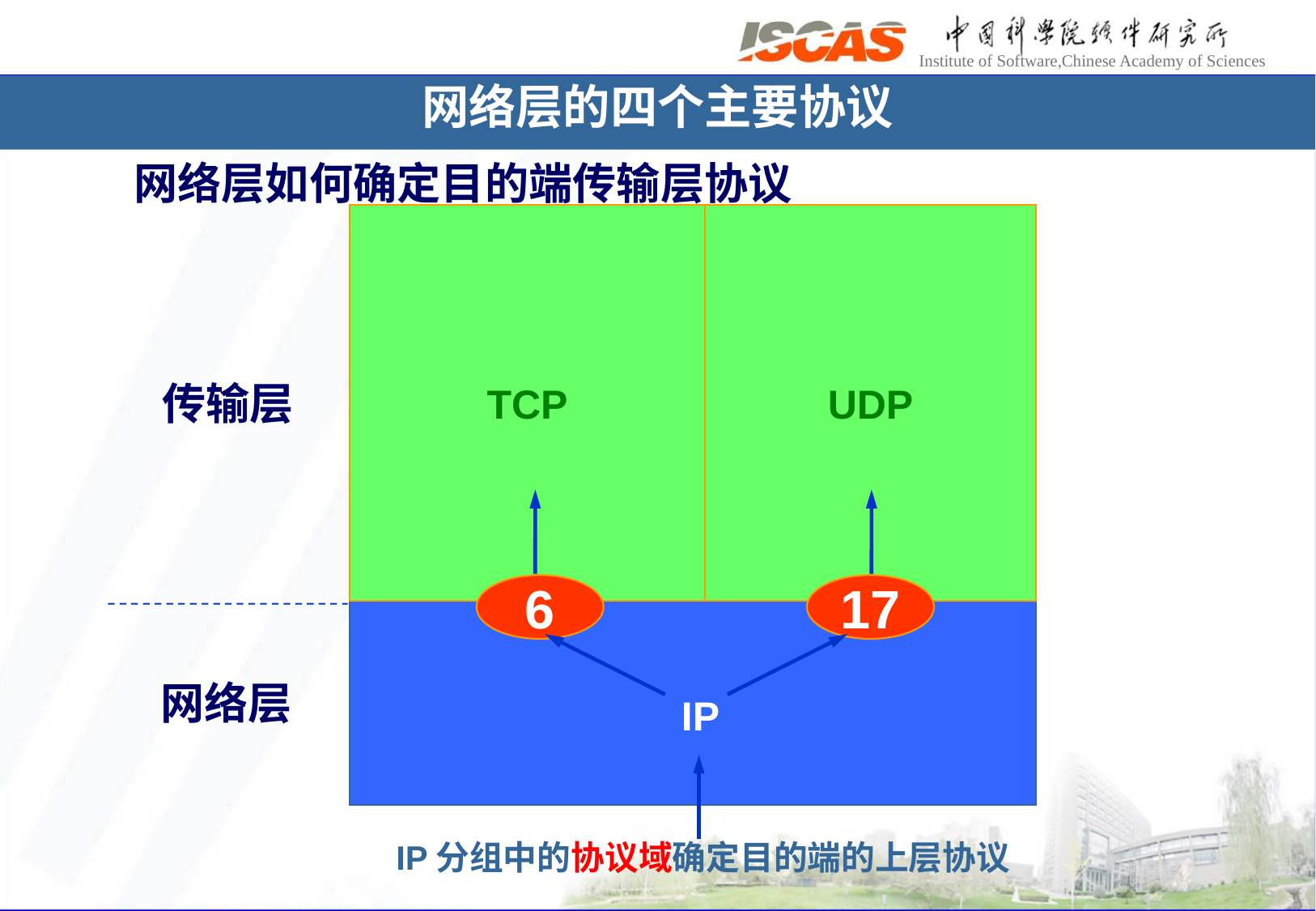

# 网络层的四个主要协议
网络层如何确定目的端传输层协议
TCP
UDP
传输层

6
17

网络层
IP

IP分组中的协议域确定目的端的上层协议